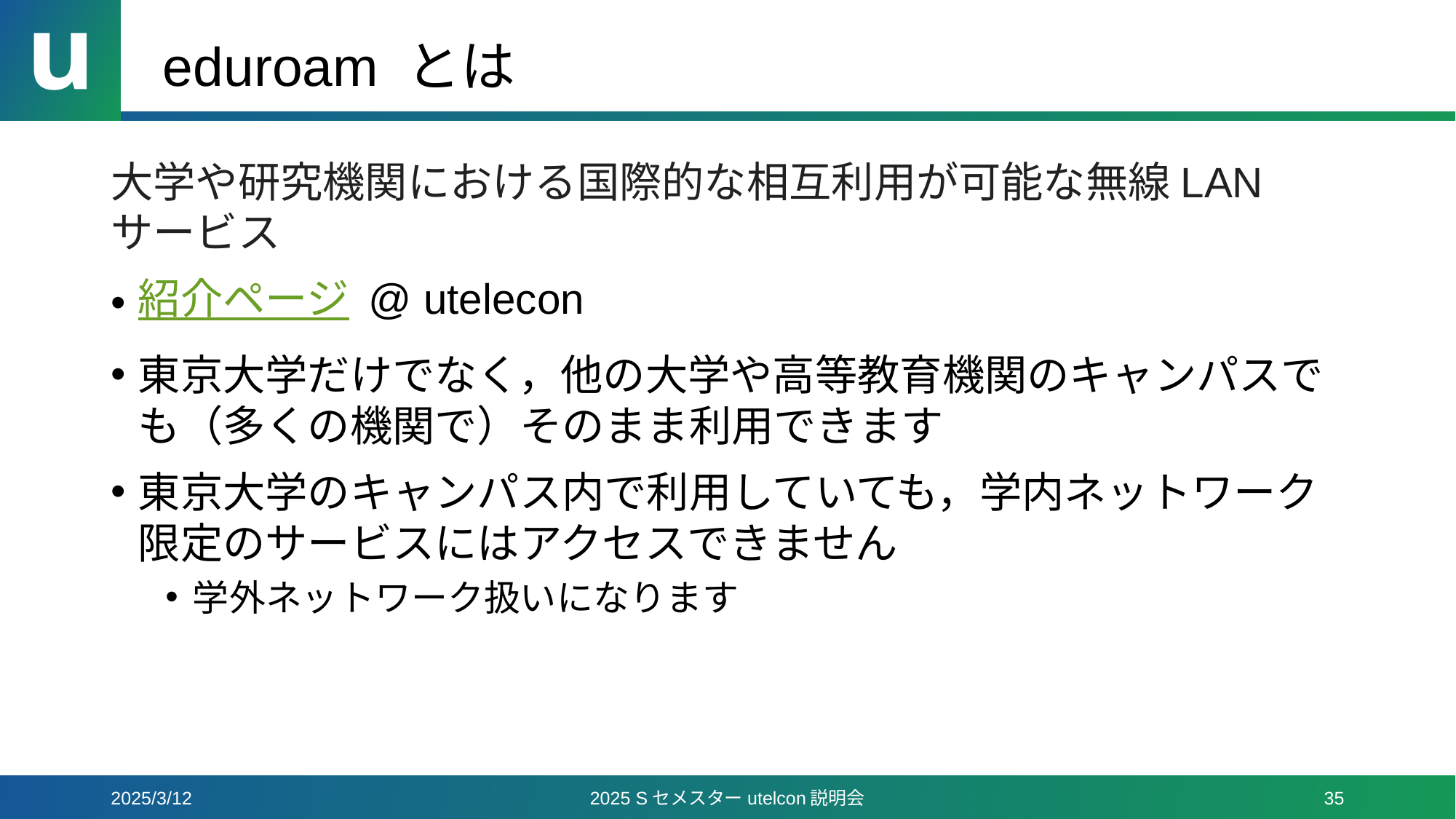

# eduroam とは
大学や研究機関における国際的な相互利用が可能な無線LANサービス
紹介ページ @ utelecon
東京大学だけでなく，他の大学や高等教育機関のキャンパスでも（多くの機関で）そのまま利用できます
東京大学のキャンパス内で利用していても，学内ネットワーク限定のサービスにはアクセスできません
学外ネットワーク扱いになります
2025/3/12
2025 Sセメスターutelcon説明会
35